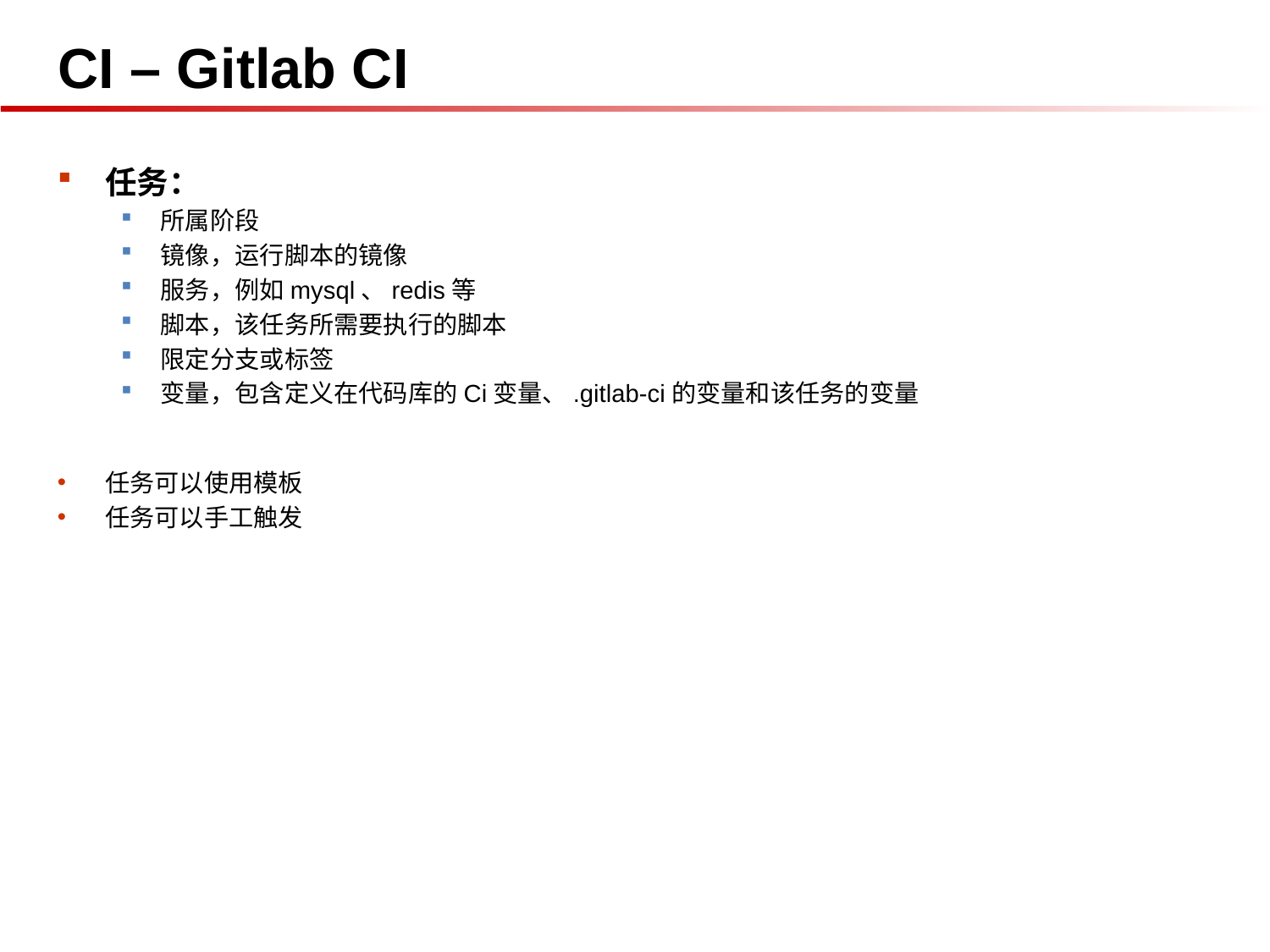

# CI – Gitlab CI
任务：
所属阶段
镜像，运行脚本的镜像
服务，例如mysql、redis等
脚本，该任务所需要执行的脚本
限定分支或标签
变量，包含定义在代码库的Ci变量、.gitlab-ci的变量和该任务的变量

任务可以使用模板
任务可以手工触发